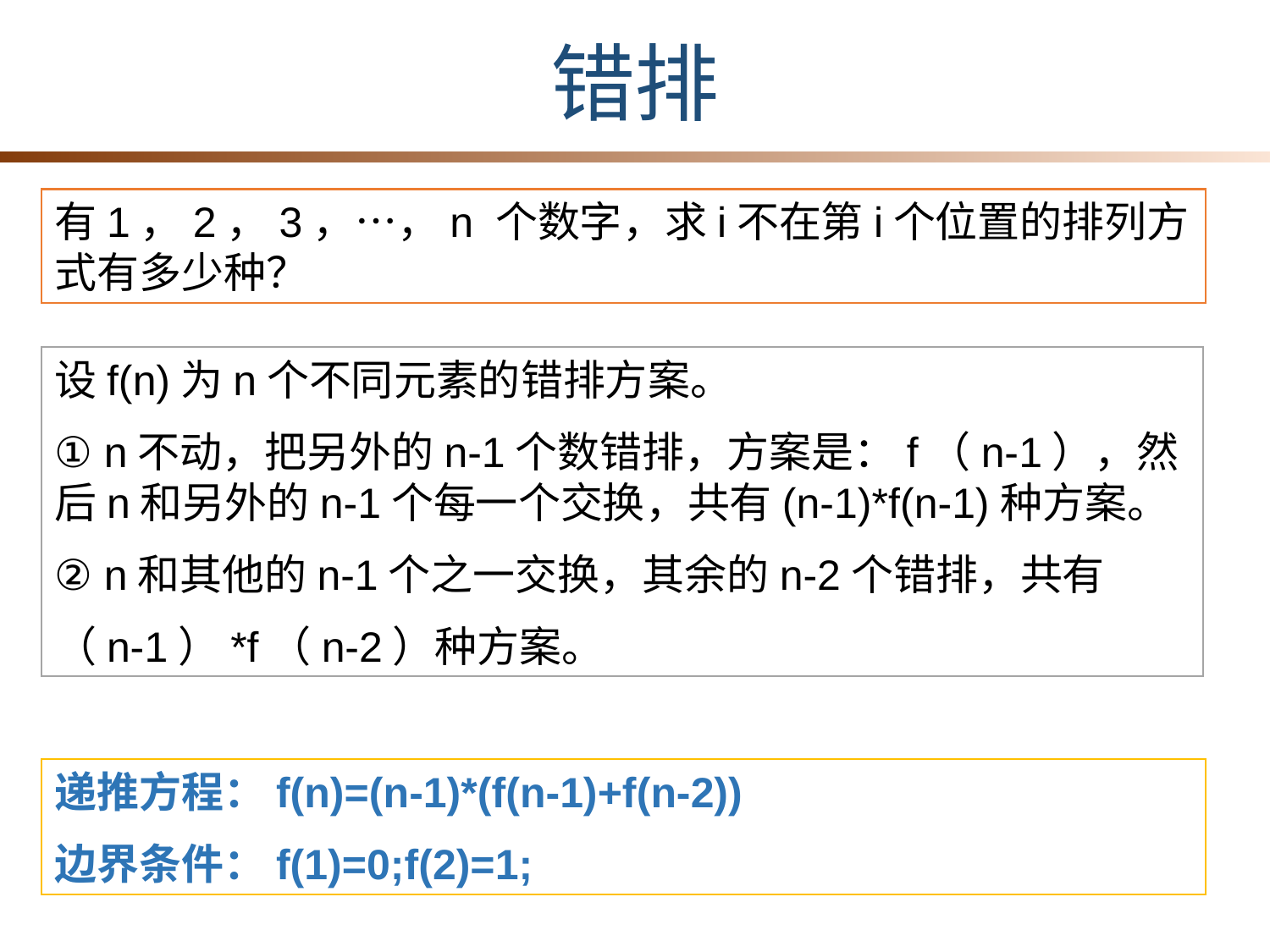

错排
有1，2，3，…，n 个数字，求i不在第i个位置的排列方式有多少种？
设f(n)为n个不同元素的错排方案。
① n不动，把另外的n-1个数错排，方案是：f（n-1），然后n和另外的n-1个每一个交换，共有(n-1)*f(n-1)种方案。
② n和其他的n-1个之一交换，其余的n-2个错排，共有
（n-1）*f（n-2）种方案。
递推方程：f(n)=(n-1)*(f(n-1)+f(n-2))
边界条件：f(1)=0;f(2)=1;